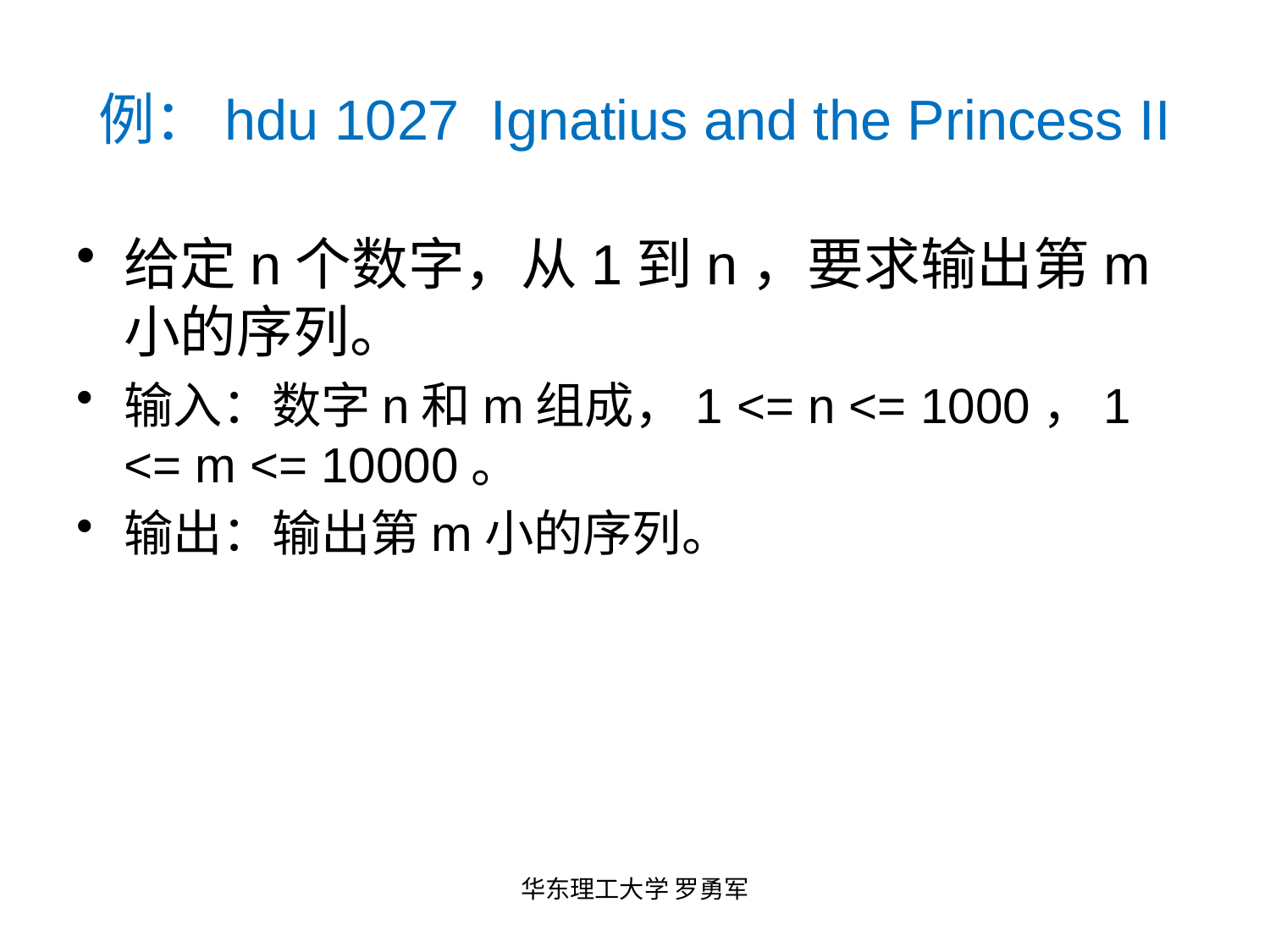

# 例：hdu 1027  Ignatius and the Princess II
给定n个数字，从1到n，要求输出第m小的序列。
输入：数字n和m组成，1 <= n <= 1000，1 <= m <= 10000。
输出：输出第m小的序列。
华东理工大学 罗勇军